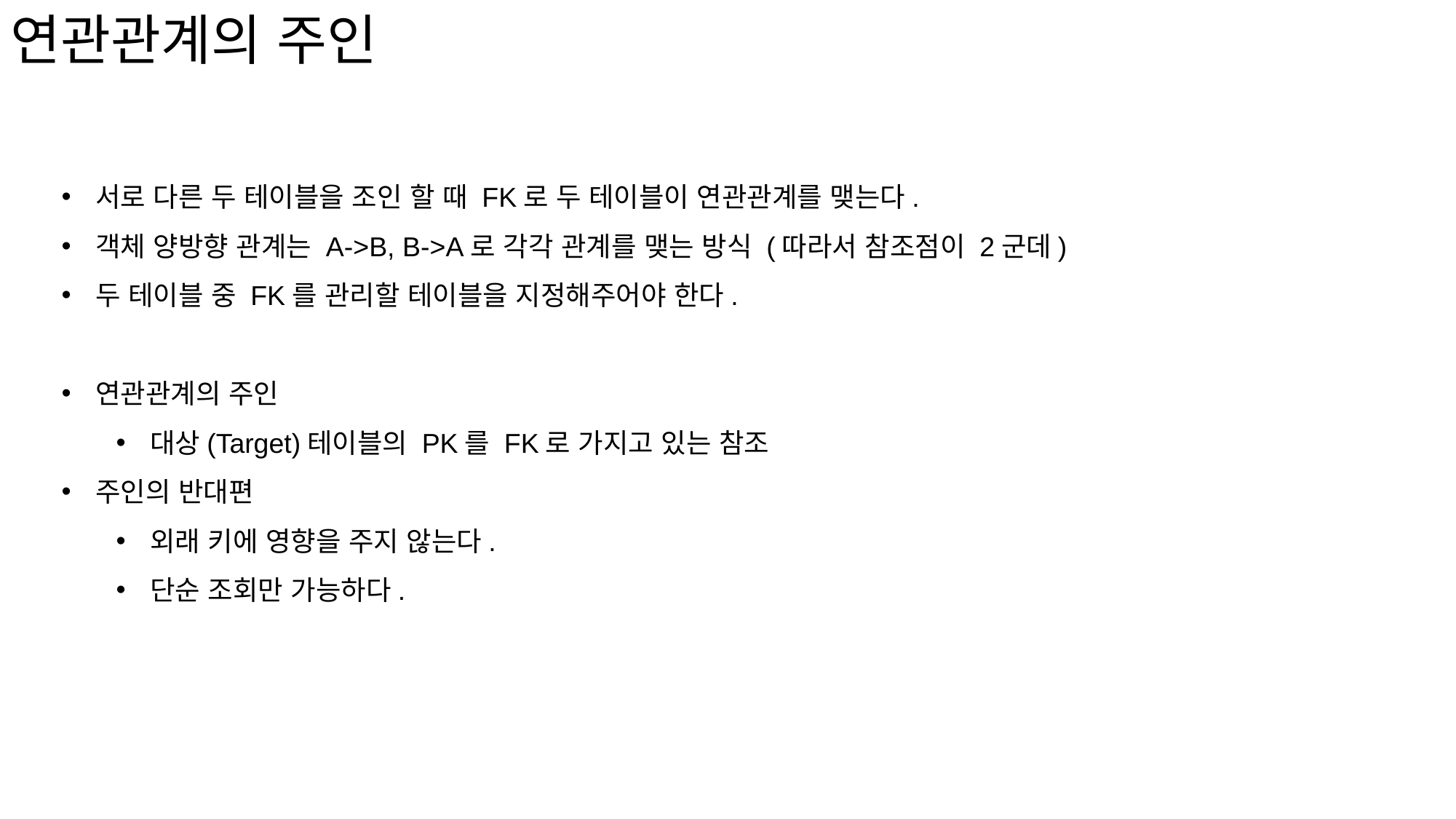

연관관계의 주인
서로 다른 두 테이블을 조인 할 때 FK로 두 테이블이 연관관계를 맺는다.
객체 양방향 관계는 A->B, B->A로 각각 관계를 맺는 방식 (따라서 참조점이 2군데)
두 테이블 중 FK를 관리할 테이블을 지정해주어야 한다.
연관관계의 주인
대상(Target)테이블의 PK를 FK로 가지고 있는 참조
주인의 반대편
외래 키에 영향을 주지 않는다.
단순 조회만 가능하다.